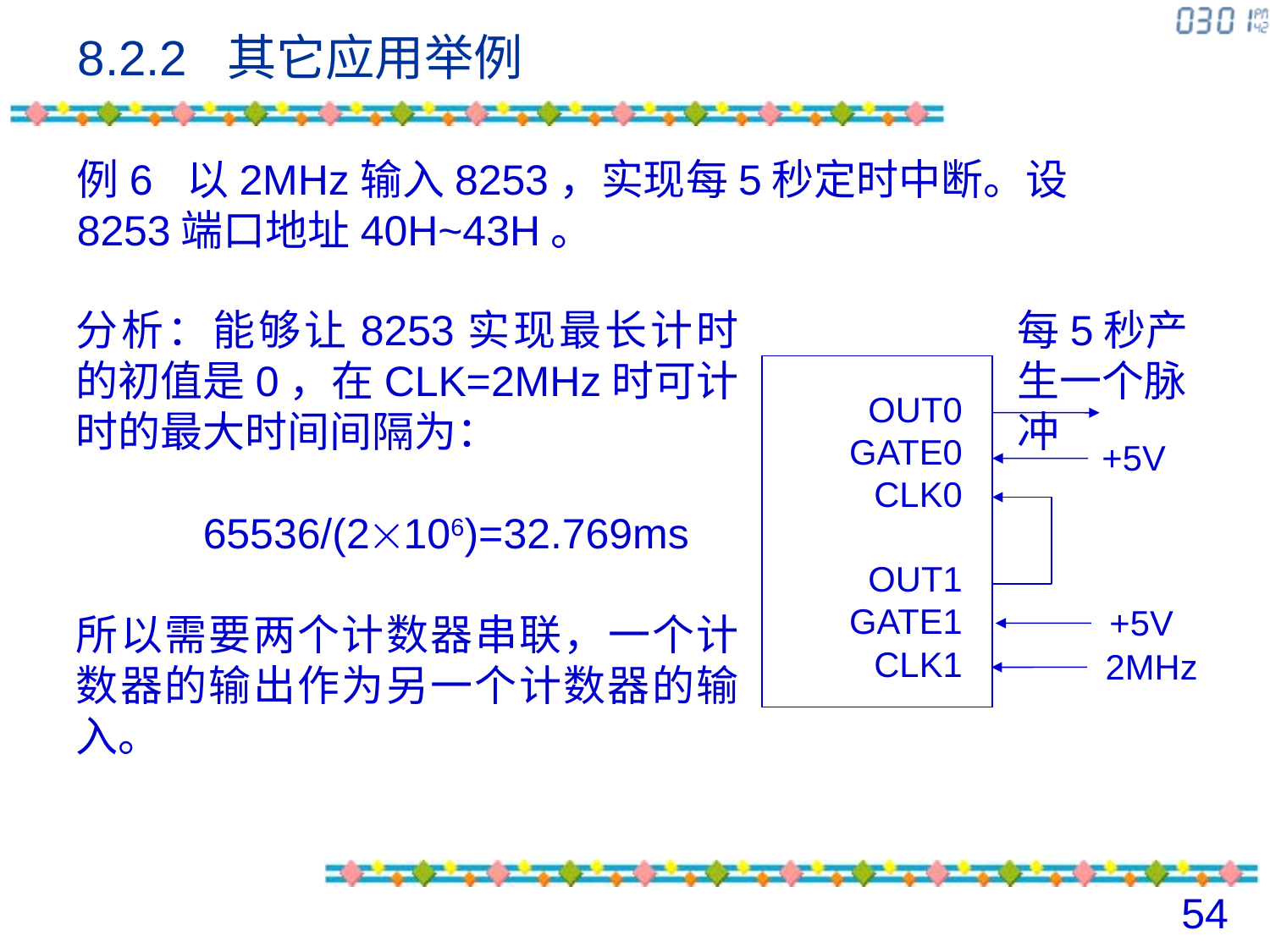

8.2.2  其它应用举例
例6  以2MHz输入8253，实现每5秒定时中断。设8253端口地址40H~43H。
分析：能够让8253实现最长计时的初值是0，在CLK=2MHz时可计时的最大时间间隔为：

	65536/(2×106)=32.769ms

所以需要两个计数器串联，一个计数器的输出作为另一个计数器的输入。
每5秒产生一个脉冲

OUT0
GATE0
CLK0

OUT1
GATE1
CLK1

+5V

+5V

2MHz